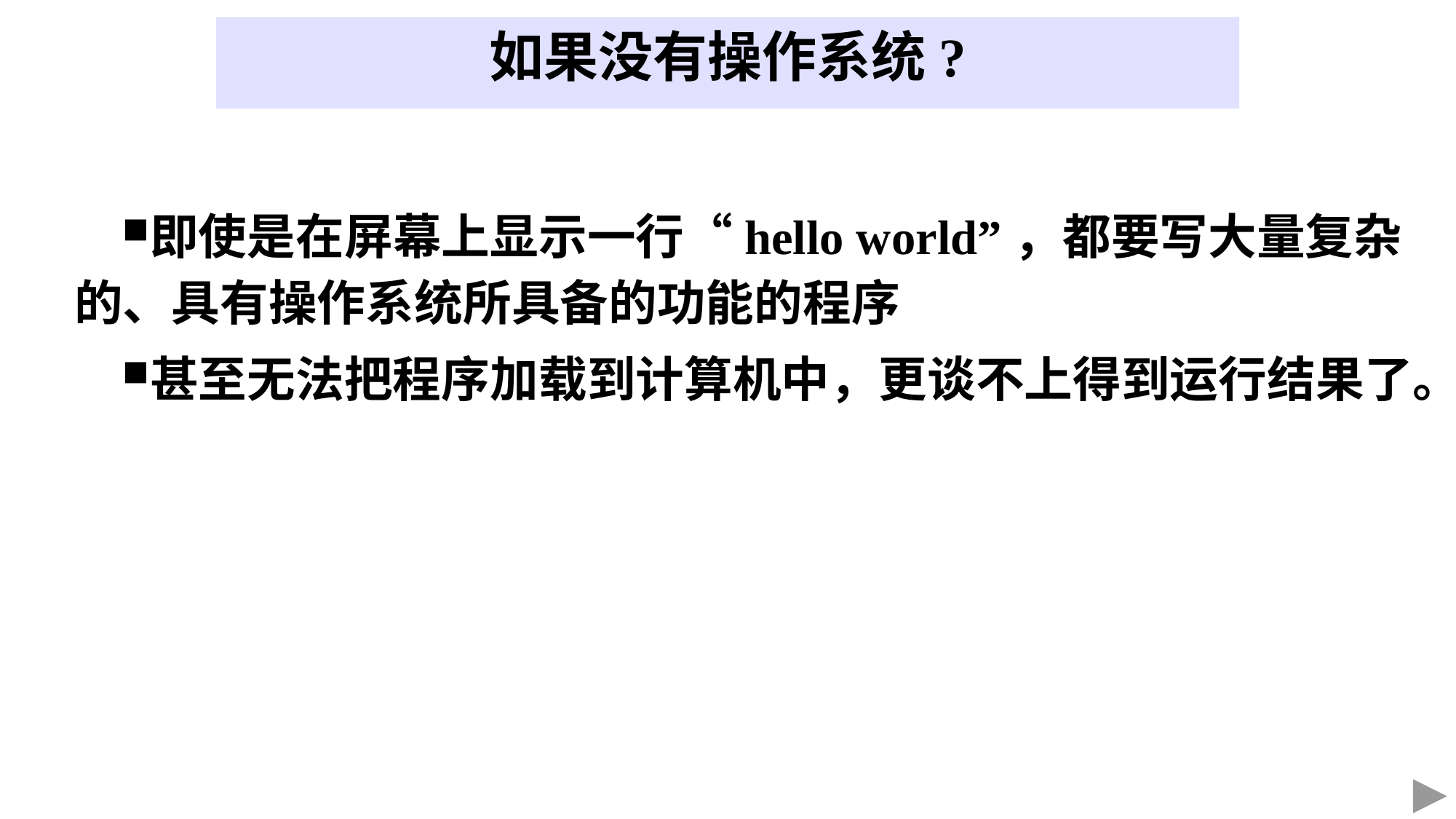

如果没有操作系统?
即使是在屏幕上显示一行“hello world”，都要写大量复杂的、具有操作系统所具备的功能的程序
甚至无法把程序加载到计算机中，更谈不上得到运行结果了。